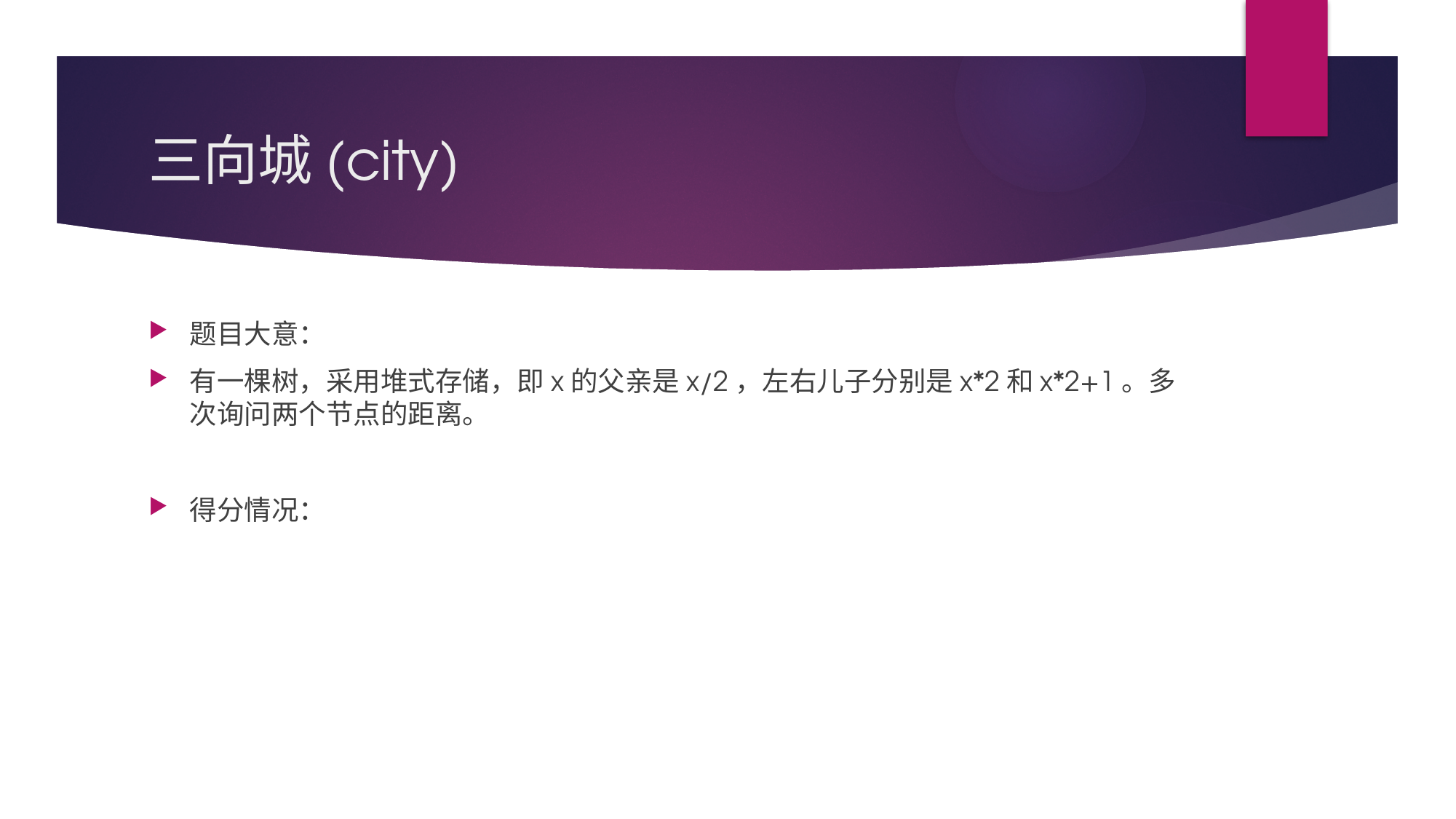

# 三向城(city)
题目大意：
有一棵树，采用堆式存储，即x的父亲是x/2，左右儿子分别是x*2和x*2+1。多次询问两个节点的距离。

得分情况：